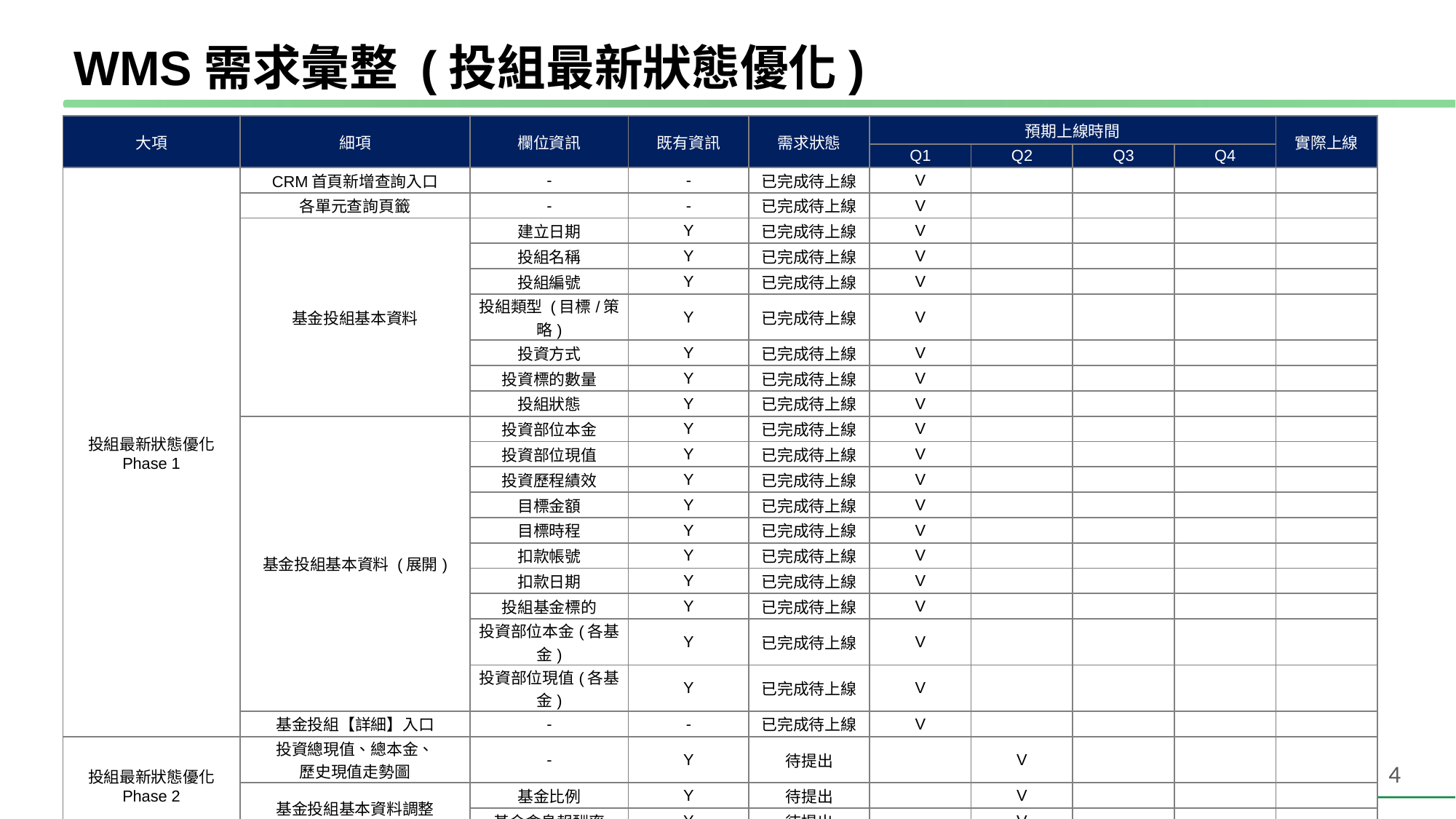

# WMS需求彙整 (投組最新狀態優化)
| 大項 | 細項 | 欄位資訊 | 既有資訊 | 需求狀態 | 預期上線時間 |  |  |  | 實際上線 |
| --- | --- | --- | --- | --- | --- | --- | --- | --- | --- |
|  |  |  |  |  | Q1 | Q2 | Q3 | Q4 |  |
| 投組最新狀態優化 Phase 1 | CRM首頁新增查詢入口 | - | - | 已完成待上線 | V |  |  |  |  |
|  | 各單元查詢頁籤 | - | - | 已完成待上線 | V |  |  |  |  |
|  | 基金投組基本資料 | 建立日期 | Y | 已完成待上線 | V |  |  |  |  |
|  |  | 投組名稱 | Y | 已完成待上線 | V |  |  |  |  |
|  |  | 投組編號 | Y | 已完成待上線 | V |  |  |  |  |
|  |  | 投組類型 (目標/策略) | Y | 已完成待上線 | V |  |  |  |  |
|  |  | 投資方式 | Y | 已完成待上線 | V |  |  |  |  |
|  |  | 投資標的數量 | Y | 已完成待上線 | V |  |  |  |  |
|  |  | 投組狀態 | Y | 已完成待上線 | V |  |  |  |  |
|  | 基金投組基本資料 (展開) | 投資部位本金 | Y | 已完成待上線 | V |  |  |  |  |
|  |  | 投資部位現值 | Y | 已完成待上線 | V |  |  |  |  |
|  |  | 投資歷程績效 | Y | 已完成待上線 | V |  |  |  |  |
|  |  | 目標金額 | Y | 已完成待上線 | V |  |  |  |  |
|  |  | 目標時程 | Y | 已完成待上線 | V |  |  |  |  |
|  |  | 扣款帳號 | Y | 已完成待上線 | V |  |  |  |  |
|  |  | 扣款日期 | Y | 已完成待上線 | V |  |  |  |  |
|  |  | 投組基金標的 | Y | 已完成待上線 | V |  |  |  |  |
|  |  | 投資部位本金(各基金) | Y | 已完成待上線 | V |  |  |  |  |
|  |  | 投資部位現值(各基金) | Y | 已完成待上線 | V |  |  |  |  |
|  | 基金投組【詳細】入口 | - | - | 已完成待上線 | V |  |  |  |  |
| 投組最新狀態優化 Phase 2 | 投資總現值、總本金、 歷史現值走勢圖 | - | Y | 待提出 |  | V |  |  |  |
|  | 基金投組基本資料調整 | 基金比例 | Y | 待提出 |  | V |  |  |  |
|  |  | 基金含息報酬率 | Y | 待提出 |  | V |  |  |  |
4